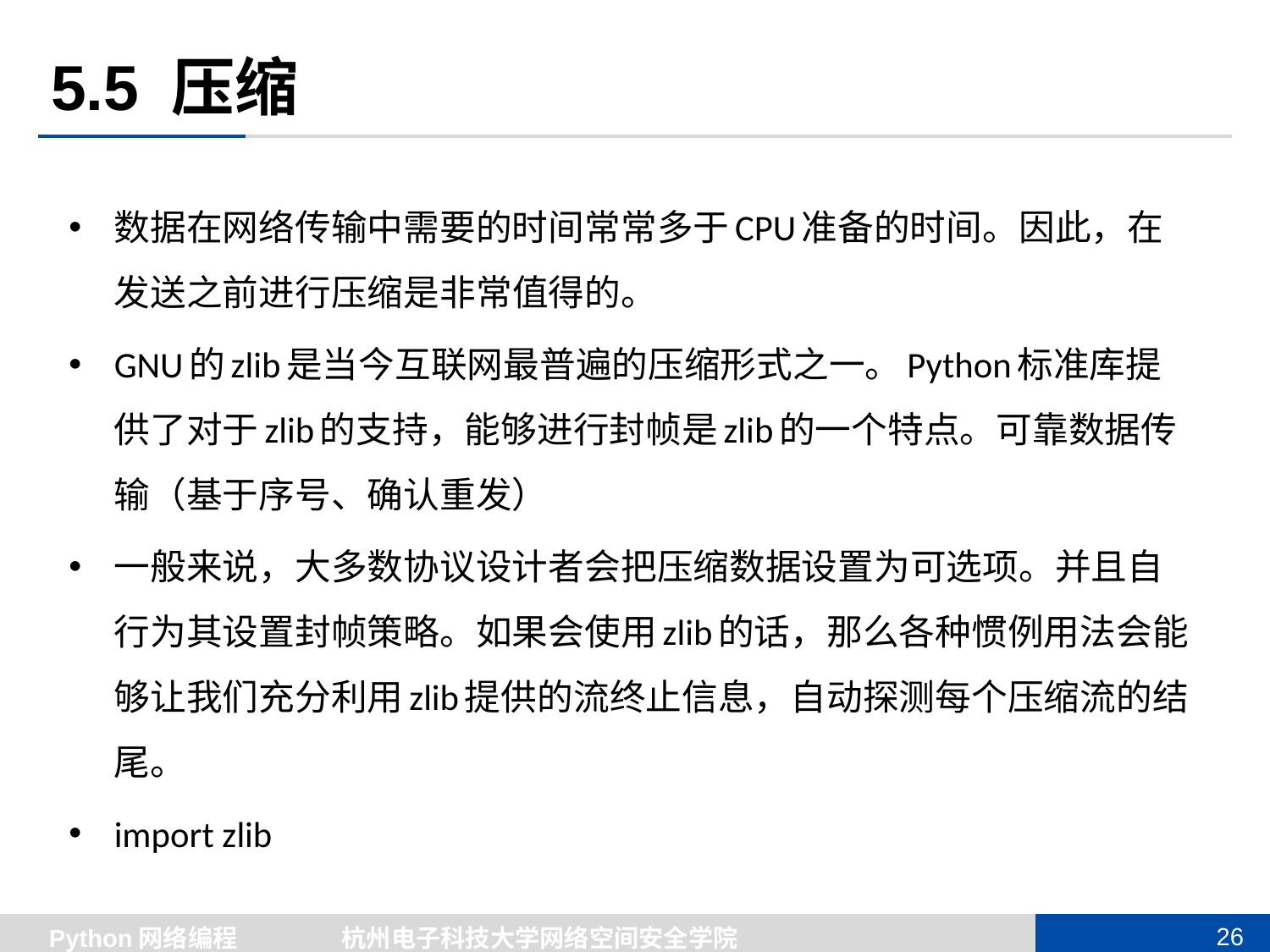

# 5.5 压缩
数据在网络传输中需要的时间常常多于CPU准备的时间。因此，在发送之前进行压缩是非常值得的。
GNU的zlib是当今互联网最普遍的压缩形式之一。Python标准库提供了对于zlib的支持，能够进行封帧是zlib的一个特点。可靠数据传输（基于序号、确认重发）
一般来说，大多数协议设计者会把压缩数据设置为可选项。并且自行为其设置封帧策略。如果会使用zlib的话，那么各种惯例用法会能够让我们充分利用zlib提供的流终止信息，自动探测每个压缩流的结尾。
import zlib